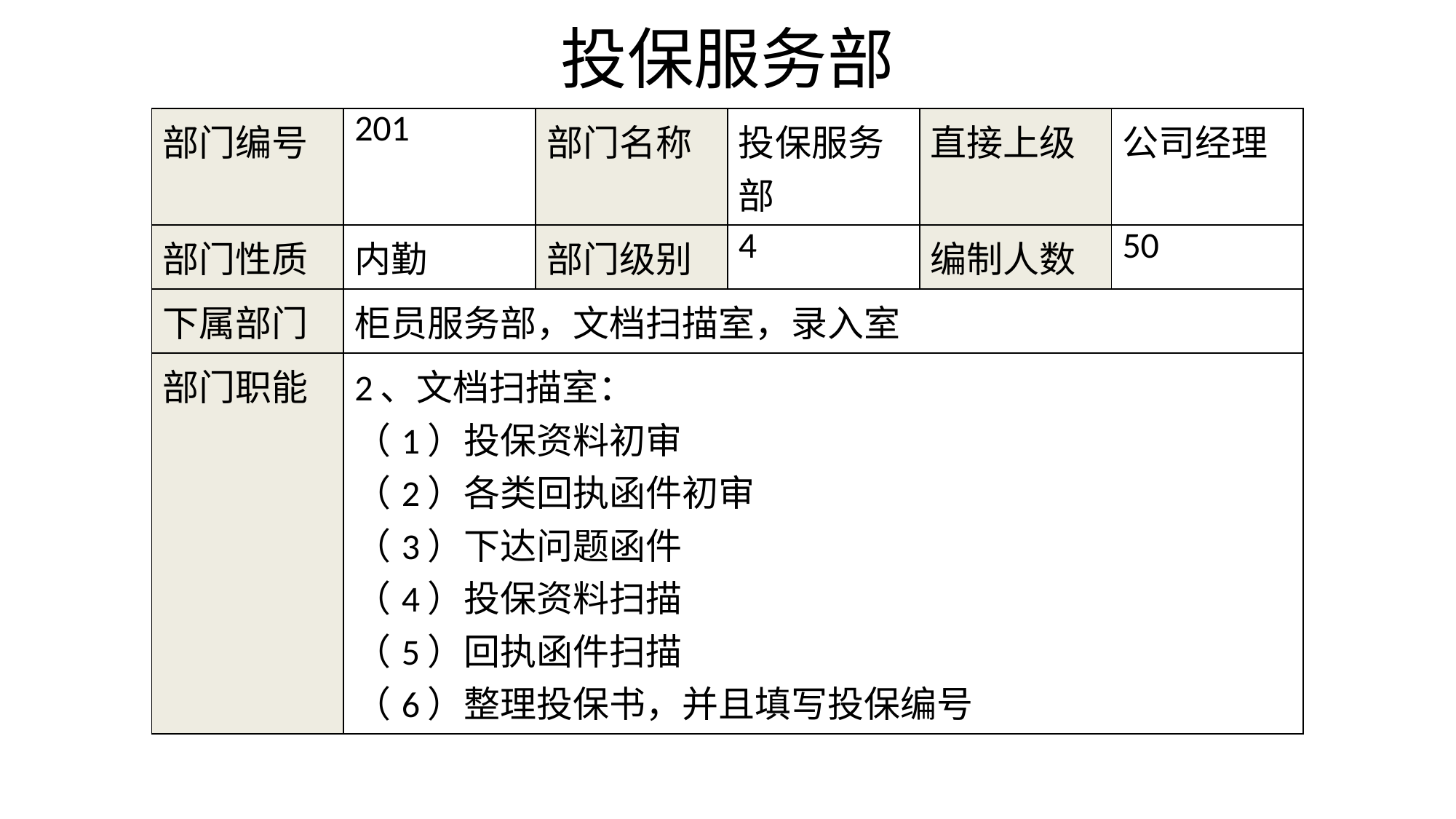

# 投保服务部
| 部门编号 | 201 | 部门名称 | 投保服务部 | 直接上级 | 公司经理 |
| --- | --- | --- | --- | --- | --- |
| 部门性质 | 内勤 | 部门级别 | 4 | 编制人数 | 50 |
| 下属部门 | 柜员服务部，文档扫描室，录入室 |  |  |  |  |
| 部门职能 | 2、文档扫描室： （1）投保资料初审 （2）各类回执函件初审 （3）下达问题函件 （4）投保资料扫描 （5）回执函件扫描 （6）整理投保书，并且填写投保编号 |  |  |  |  |